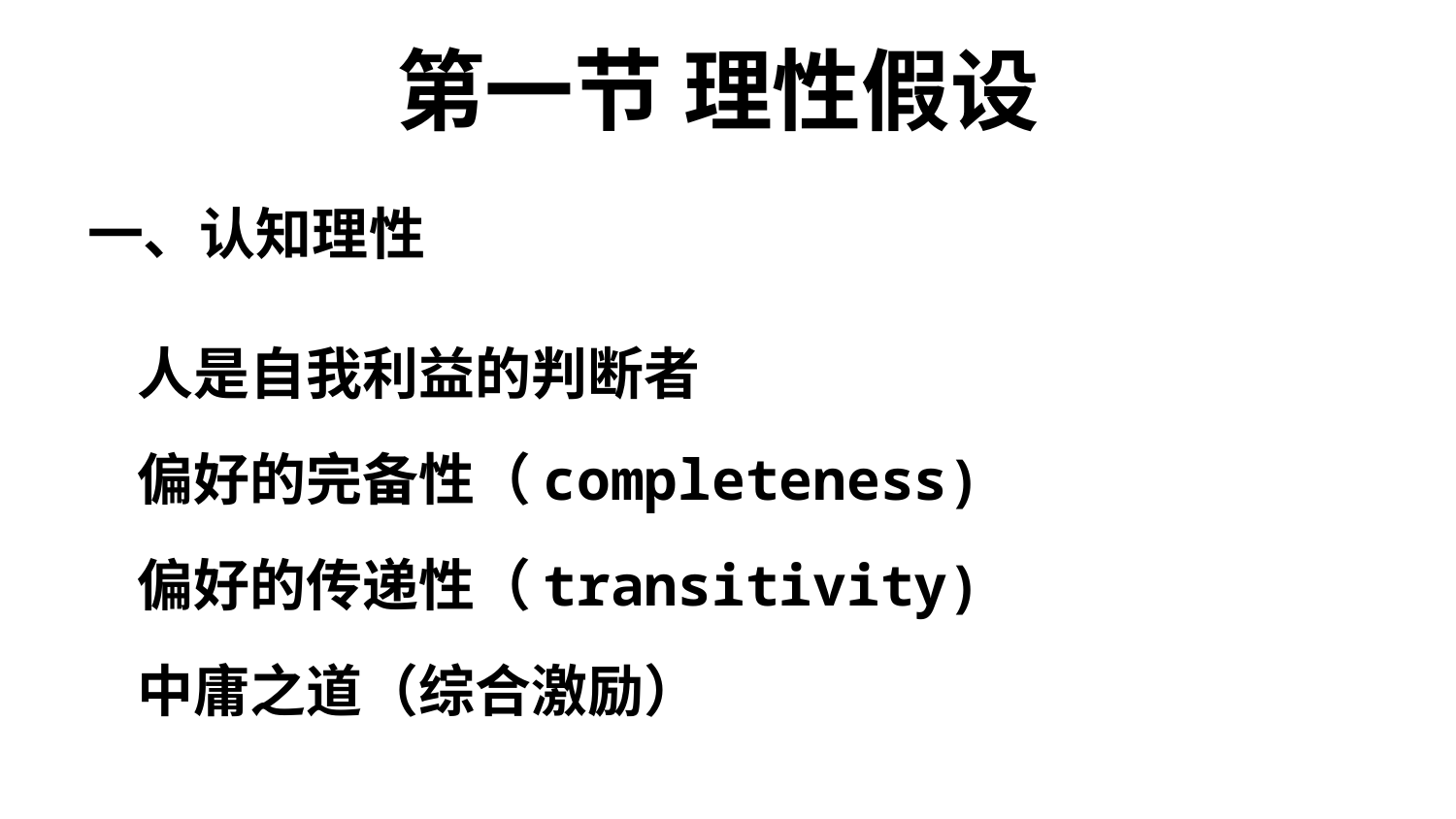

# 第一节 理性假设
一、认知理性
   人是自我利益的判断者
   偏好的完备性（completeness)
   偏好的传递性（transitivity)
   中庸之道（综合激励）